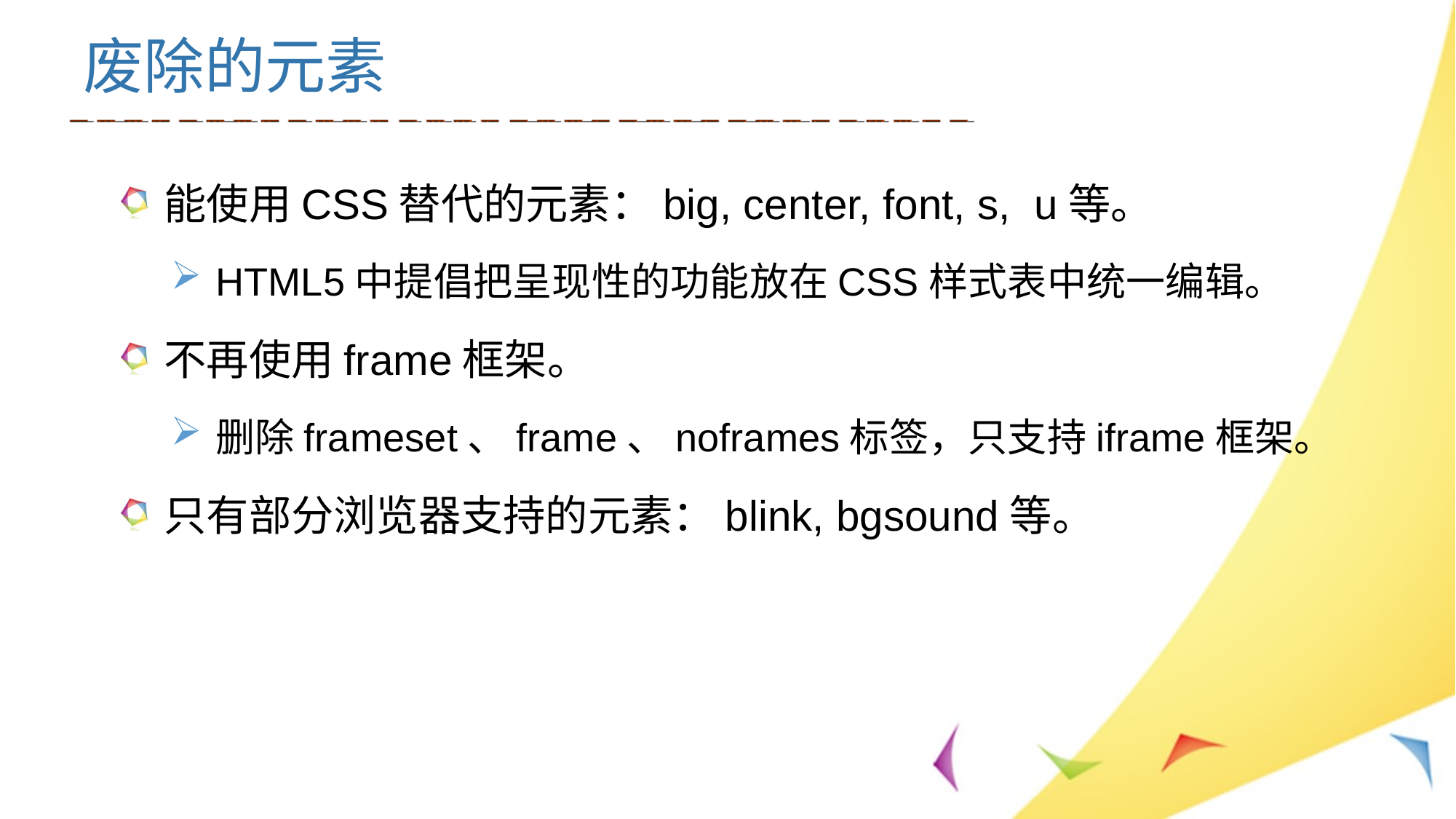

废除的元素
能使用CSS替代的元素：big, center, font, s,  u等。
HTML5中提倡把呈现性的功能放在CSS样式表中统一编辑。
不再使用frame框架。
删除frameset、frame、noframes标签，只支持iframe框架。
只有部分浏览器支持的元素：blink, bgsound等。